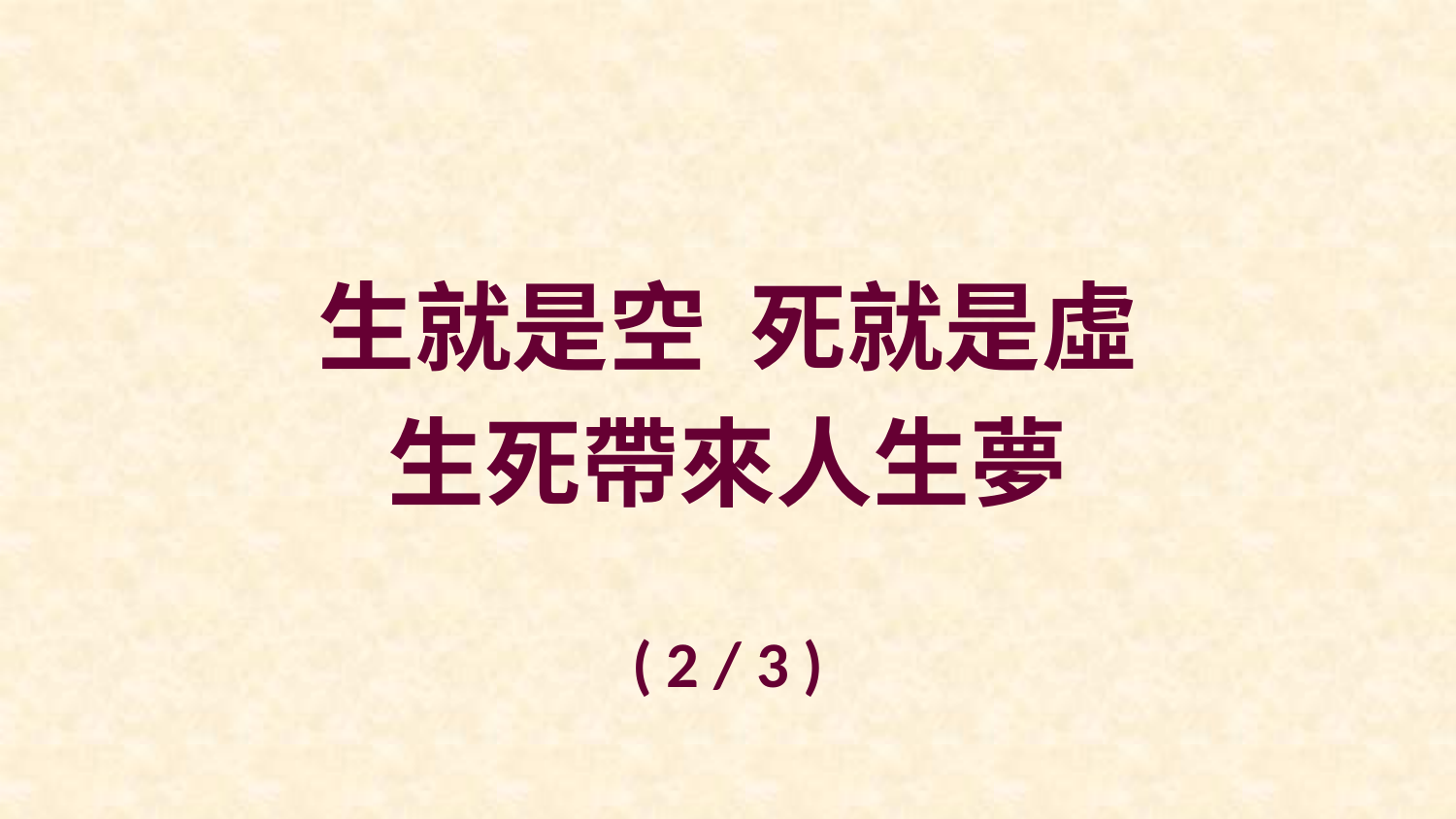

生就是空  死就是虛
生死帶來人生夢
( 2 / 3 )